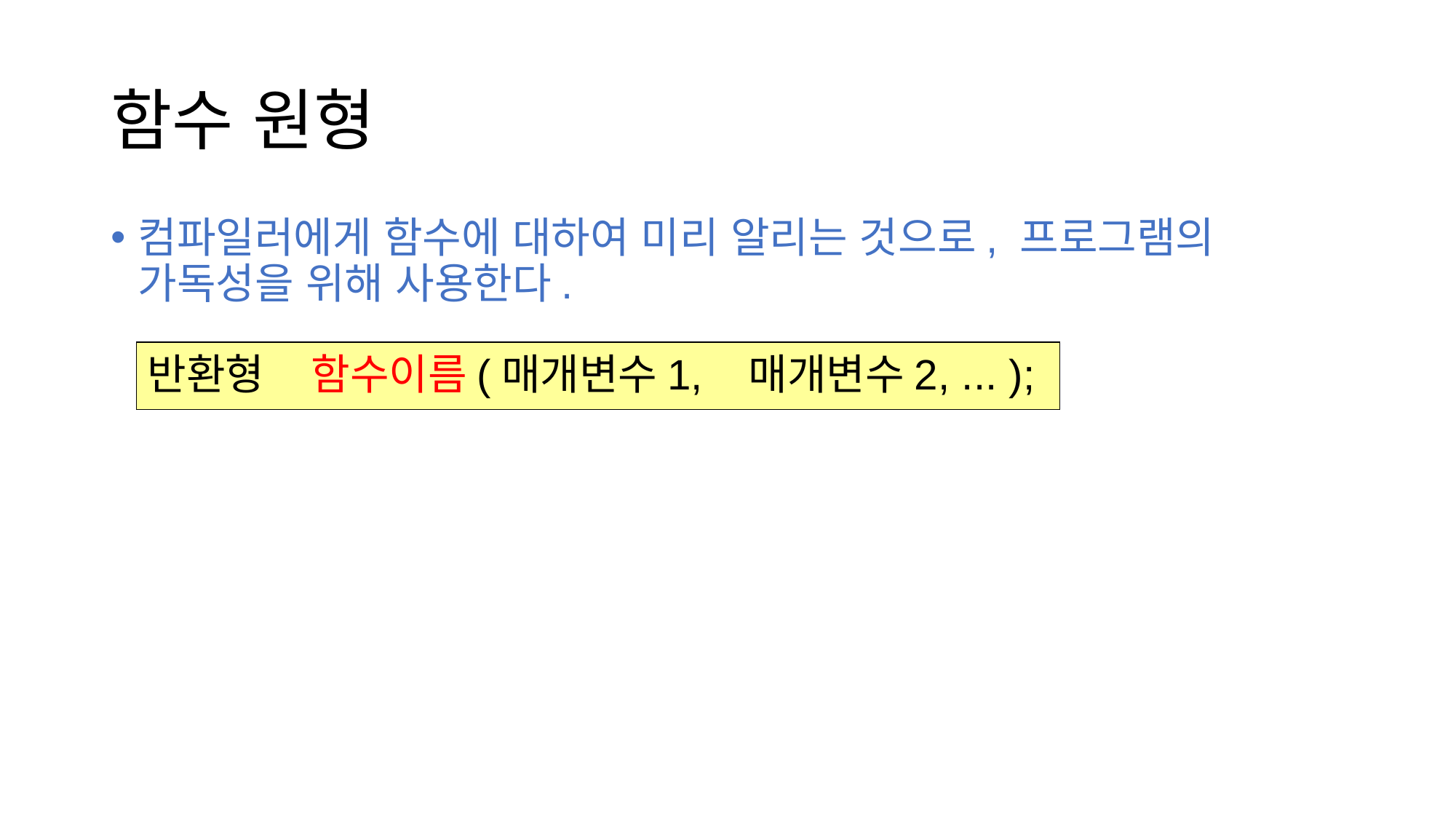

# 함수 원형
컴파일러에게 함수에 대하여 미리 알리는 것으로, 프로그램의 가독성을 위해 사용한다.
반환형    함수이름(매개변수1,   매개변수2, ... );